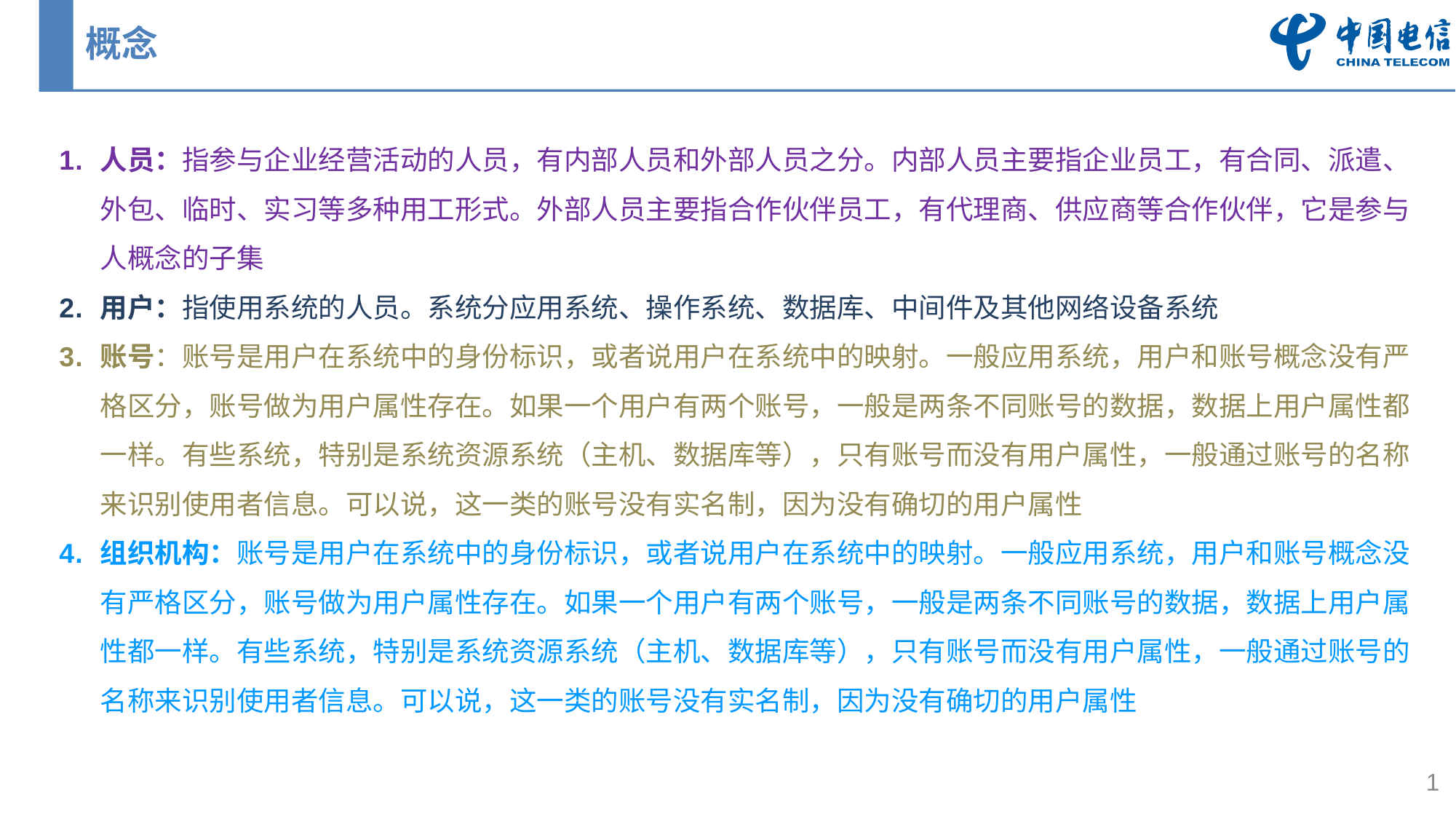

# 概念
人员：指参与企业经营活动的人员，有内部人员和外部人员之分。内部人员主要指企业员工，有合同、派遣、外包、临时、实习等多种用工形式。外部人员主要指合作伙伴员工，有代理商、供应商等合作伙伴，它是参与人概念的子集
用户：指使用系统的人员。系统分应用系统、操作系统、数据库、中间件及其他网络设备系统
账号：账号是用户在系统中的身份标识，或者说用户在系统中的映射。一般应用系统，用户和账号概念没有严格区分，账号做为用户属性存在。如果一个用户有两个账号，一般是两条不同账号的数据，数据上用户属性都一样。有些系统，特别是系统资源系统（主机、数据库等），只有账号而没有用户属性，一般通过账号的名称来识别使用者信息。可以说，这一类的账号没有实名制，因为没有确切的用户属性
组织机构：账号是用户在系统中的身份标识，或者说用户在系统中的映射。一般应用系统，用户和账号概念没有严格区分，账号做为用户属性存在。如果一个用户有两个账号，一般是两条不同账号的数据，数据上用户属性都一样。有些系统，特别是系统资源系统（主机、数据库等），只有账号而没有用户属性，一般通过账号的名称来识别使用者信息。可以说，这一类的账号没有实名制，因为没有确切的用户属性
1